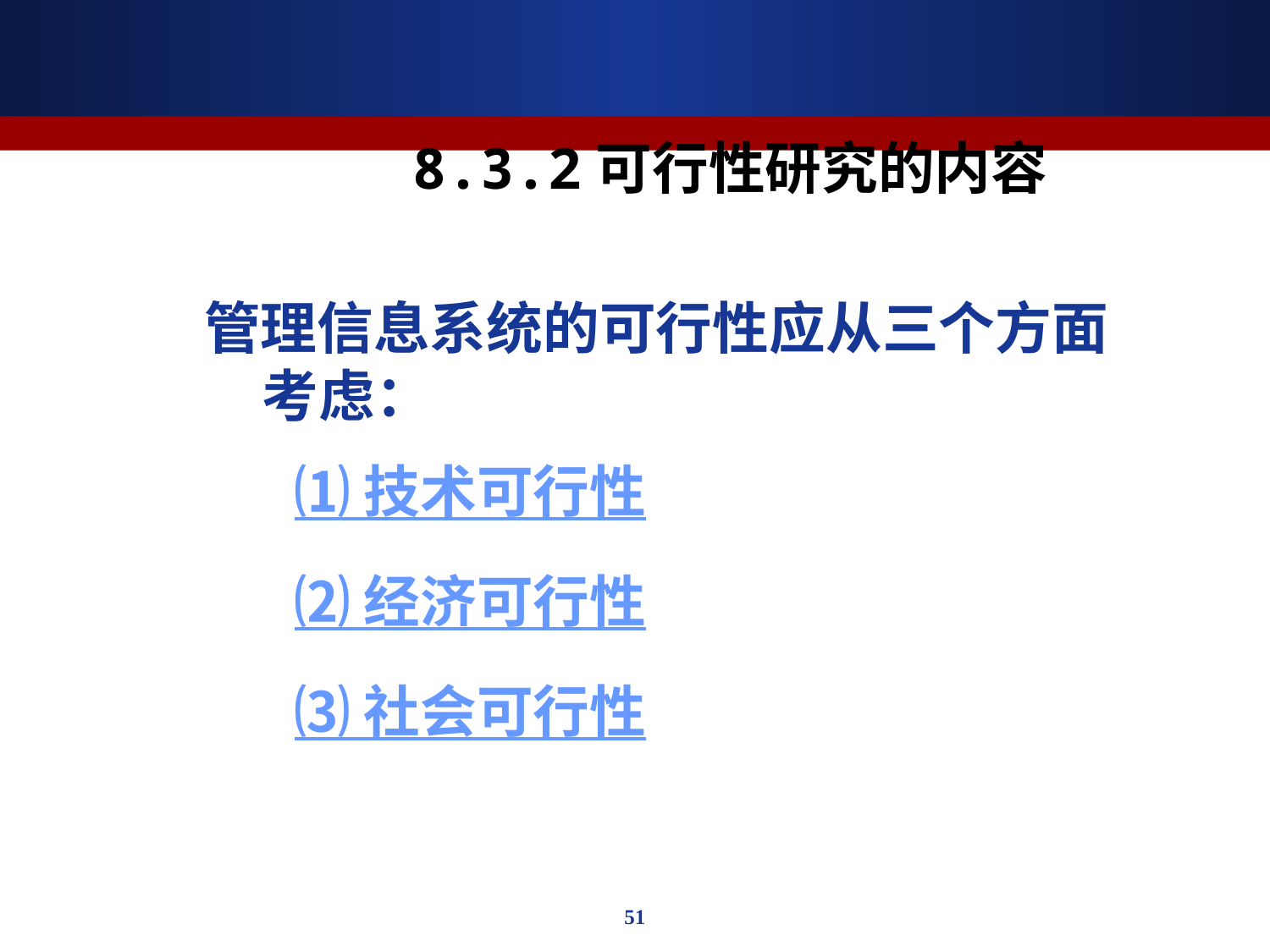

# 8.3.2可行性研究的内容
51
 管理信息系统的可行性应从三个方面考虑：
        ⑴ 技术可行性
        ⑵ 经济可行性
        ⑶ 社会可行性